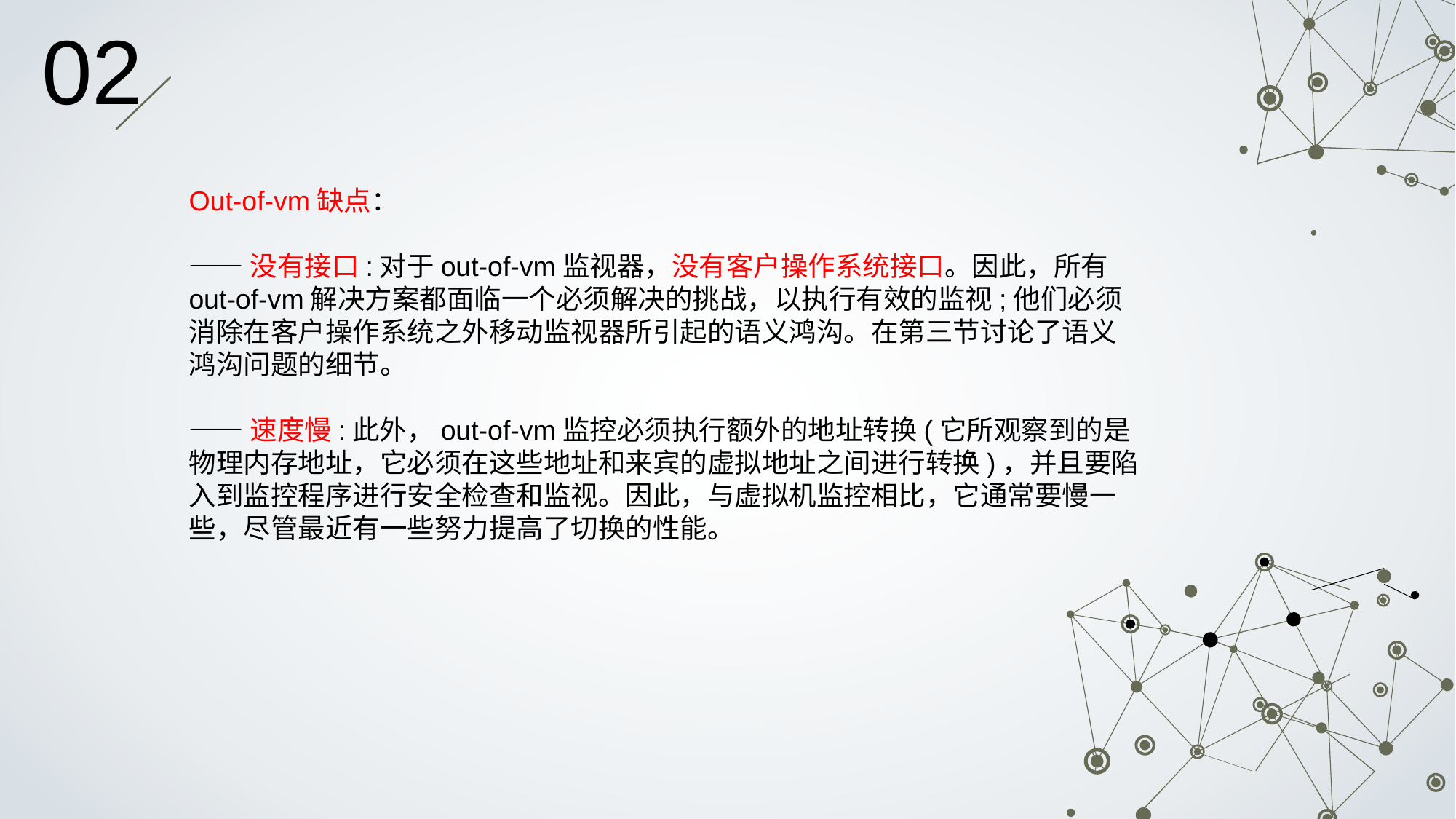

02
Out-of-vm缺点：

——没有接口:对于out-of-vm监视器，没有客户操作系统接口。因此，所有out-of-vm解决方案都面临一个必须解决的挑战，以执行有效的监视;他们必须消除在客户操作系统之外移动监视器所引起的语义鸿沟。在第三节讨论了语义鸿沟问题的细节。

——速度慢:此外，out-of-vm监控必须执行额外的地址转换(它所观察到的是物理内存地址，它必须在这些地址和来宾的虚拟地址之间进行转换)，并且要陷入到监控程序进行安全检查和监视。因此，与虚拟机监控相比，它通常要慢一些，尽管最近有一些努力提高了切换的性能。